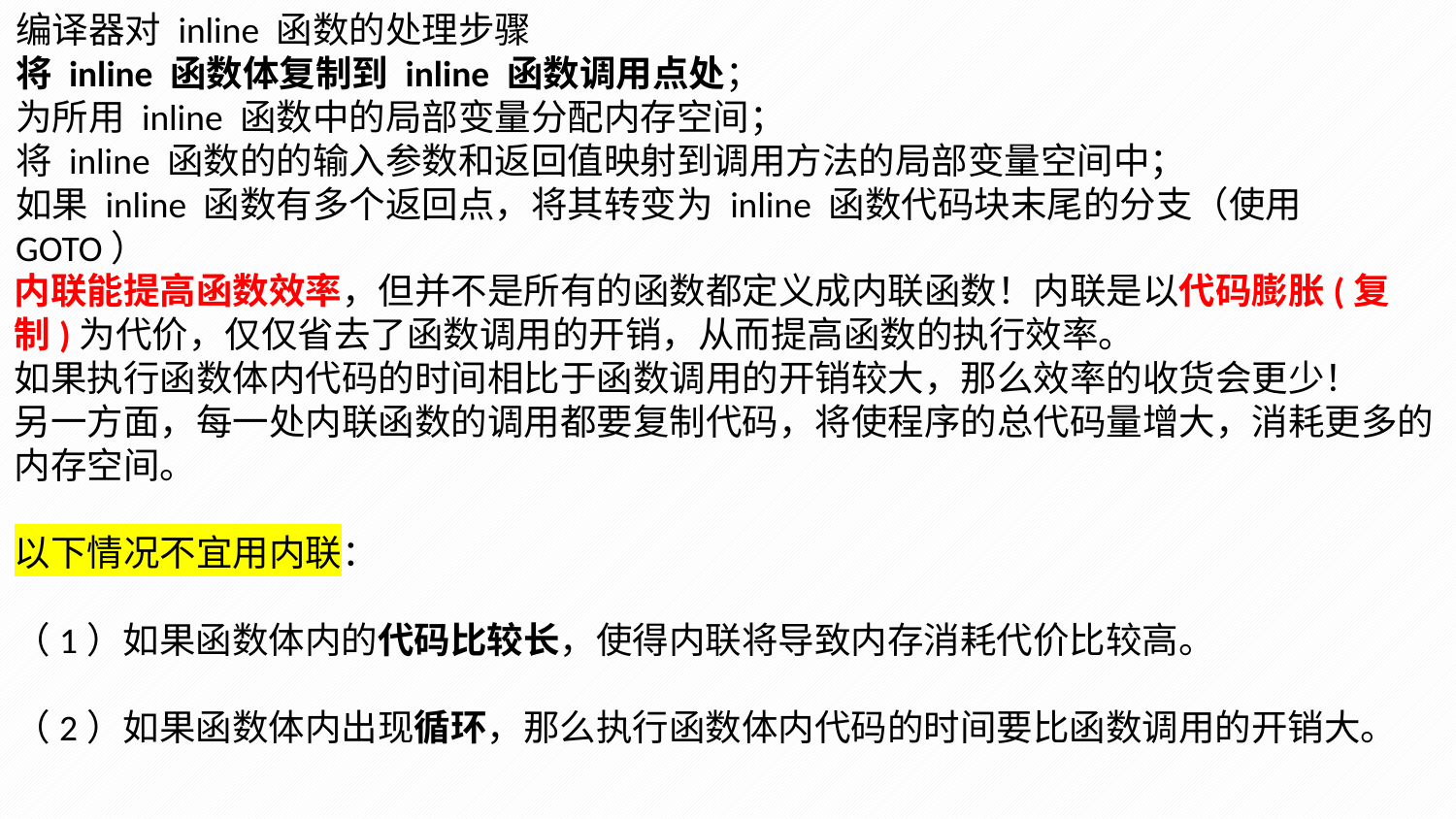

编译器对 inline 函数的处理步骤
将 inline 函数体复制到 inline 函数调用点处；
为所用 inline 函数中的局部变量分配内存空间；
将 inline 函数的的输入参数和返回值映射到调用方法的局部变量空间中；
如果 inline 函数有多个返回点，将其转变为 inline 函数代码块末尾的分支（使用 GOTO）
内联能提高函数效率，但并不是所有的函数都定义成内联函数！内联是以代码膨胀(复制)为代价，仅仅省去了函数调用的开销，从而提高函数的执行效率。
如果执行函数体内代码的时间相比于函数调用的开销较大，那么效率的收货会更少！
另一方面，每一处内联函数的调用都要复制代码，将使程序的总代码量增大，消耗更多的内存空间。

以下情况不宜用内联：

（1）如果函数体内的代码比较长，使得内联将导致内存消耗代价比较高。

（2）如果函数体内出现循环，那么执行函数体内代码的时间要比函数调用的开销大。